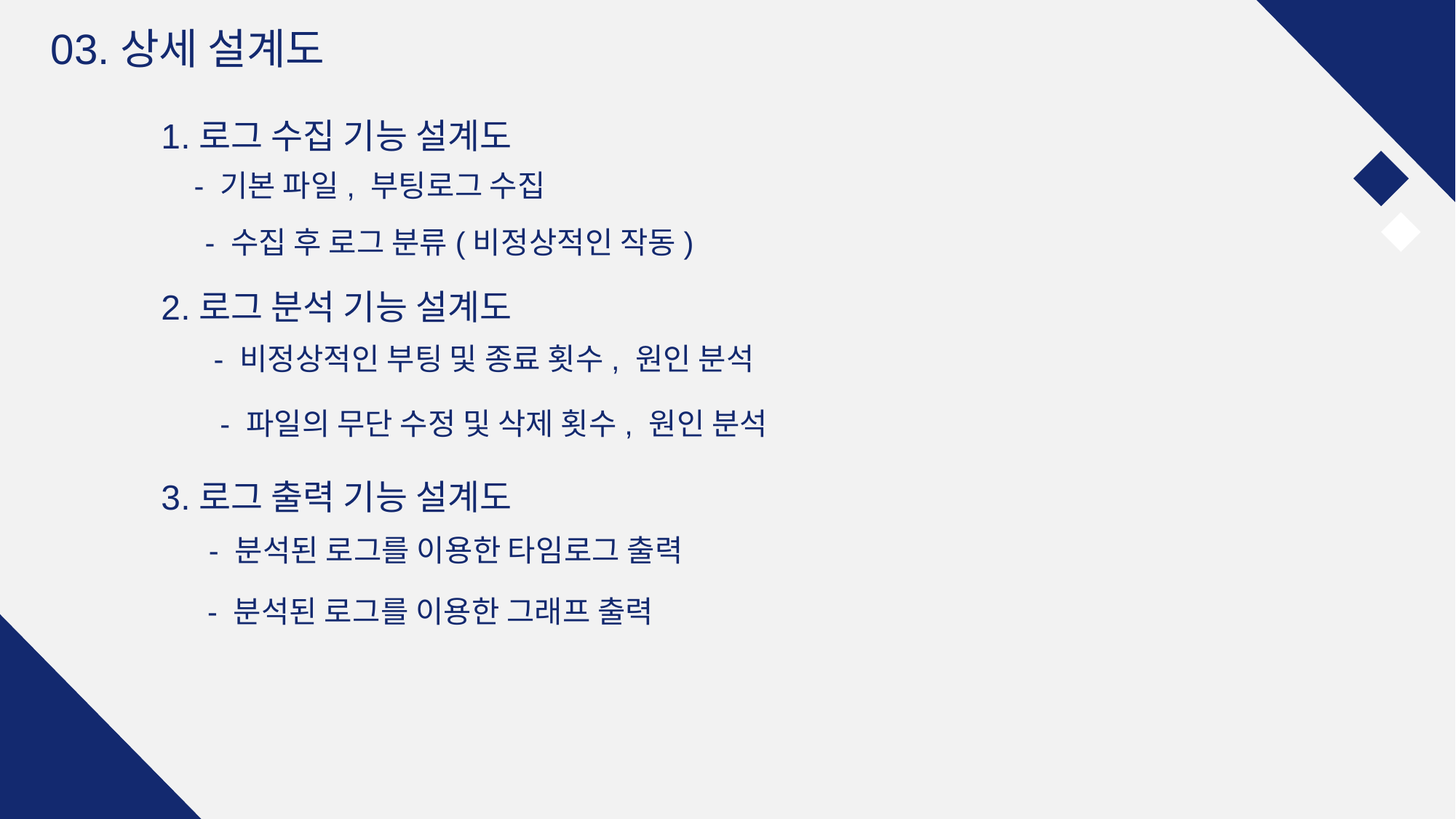

03.상세 설계도
1.로그 수집 기능 설계도

- 기본 파일, 부팅로그 수집

- 수집 후 로그 분류(비정상적인 작동)
2.로그 분석 기능 설계도
- 비정상적인 부팅 및 종료 횟수, 원인 분석
- 파일의 무단 수정 및 삭제 횟수, 원인 분석
3.로그 출력 기능 설계도
- 분석된 로그를 이용한 타임로그 출력
- 분석된 로그를 이용한 그래프 출력